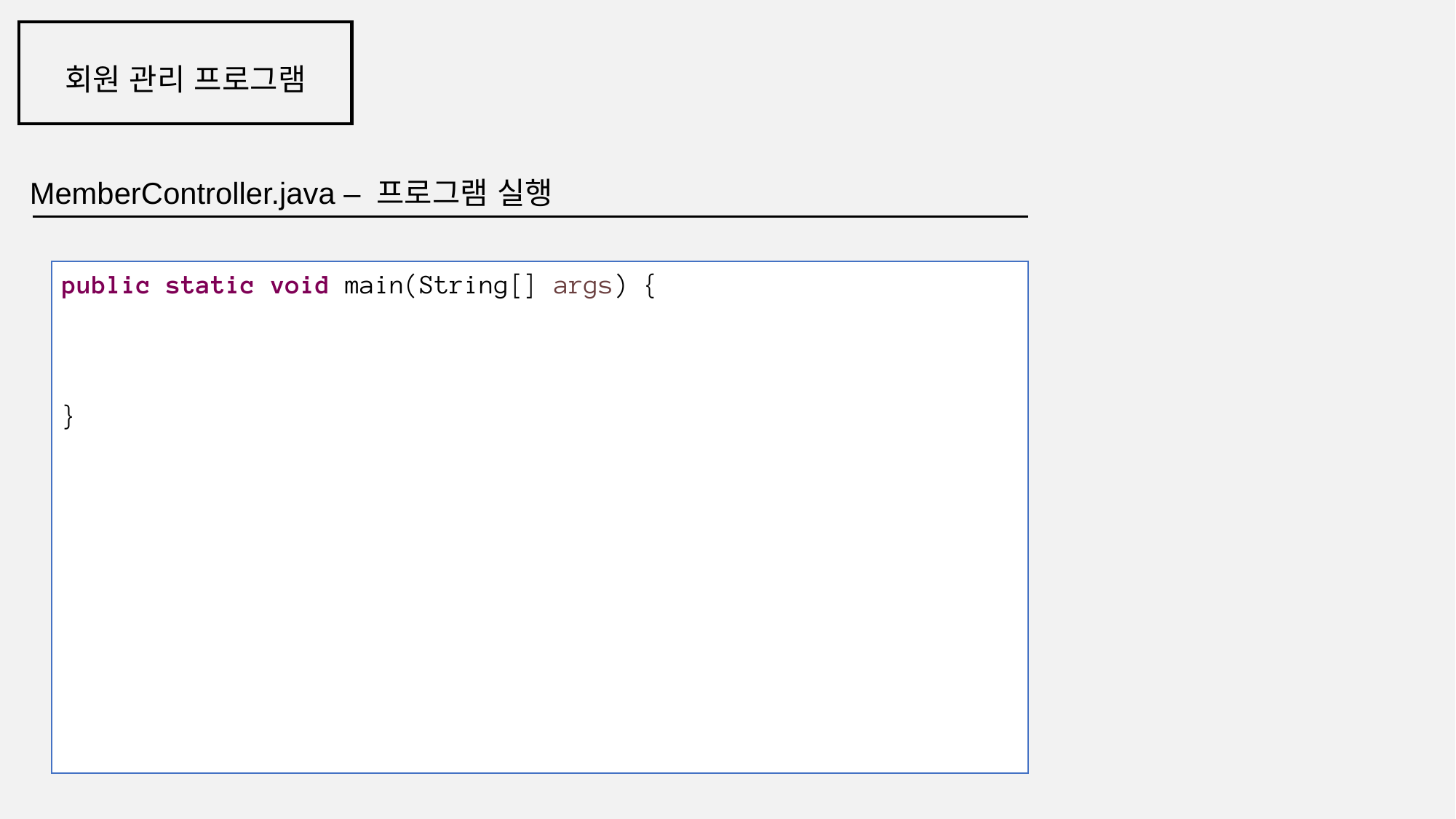

회원 관리 프로그램
MemberController.java – 프로그램 실행

public static void main(String[] args) {

}